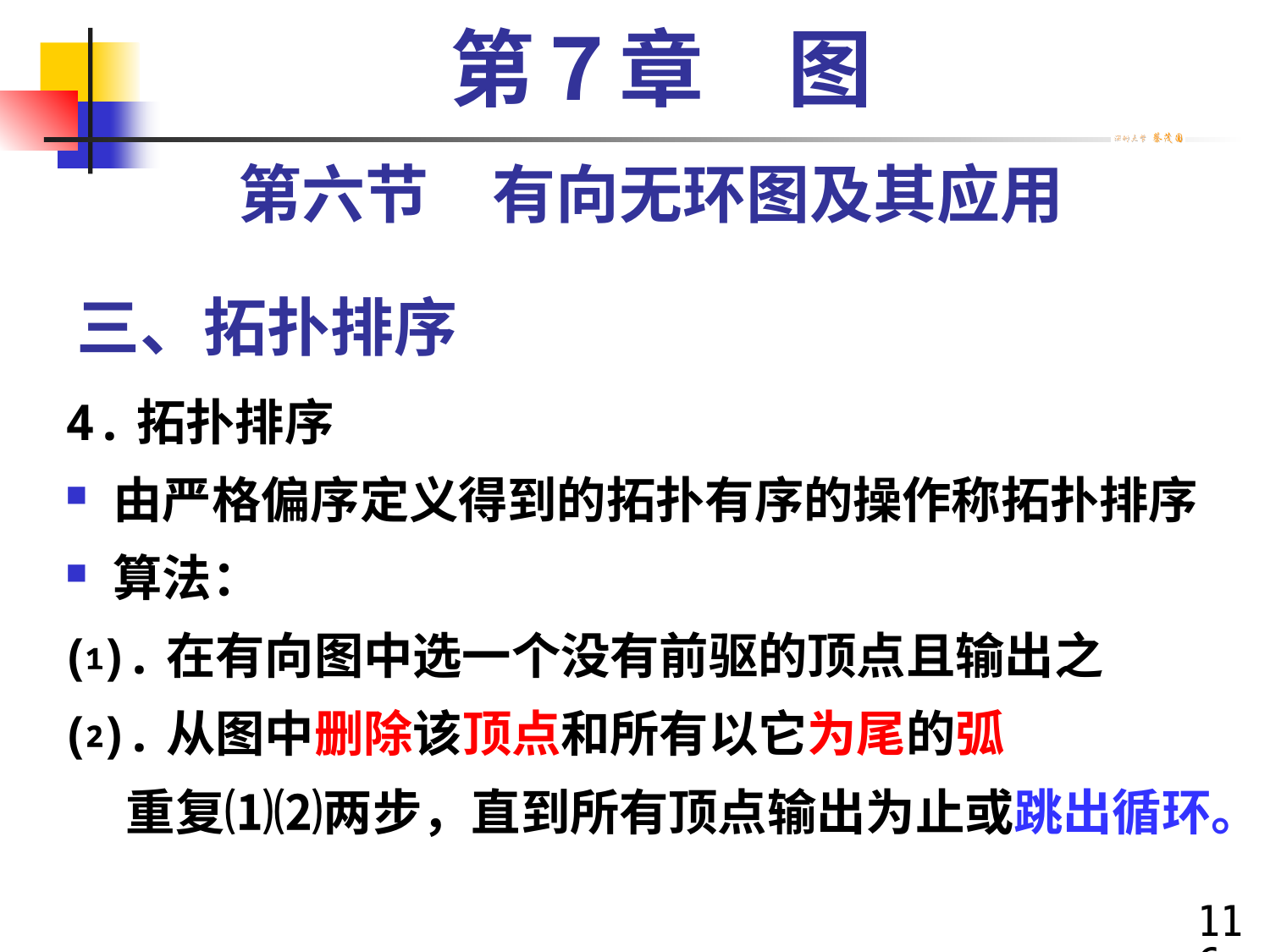

第７章　图
第六节　有向无环图及其应用
# 三、拓扑排序
4.拓扑排序
由严格偏序定义得到的拓扑有序的操作称拓扑排序
算法：
⑴.在有向图中选一个没有前驱的顶点且输出之
⑵.从图中删除该顶点和所有以它为尾的弧
　 重复⑴⑵两步，直到所有顶点输出为止或跳出循环。
116